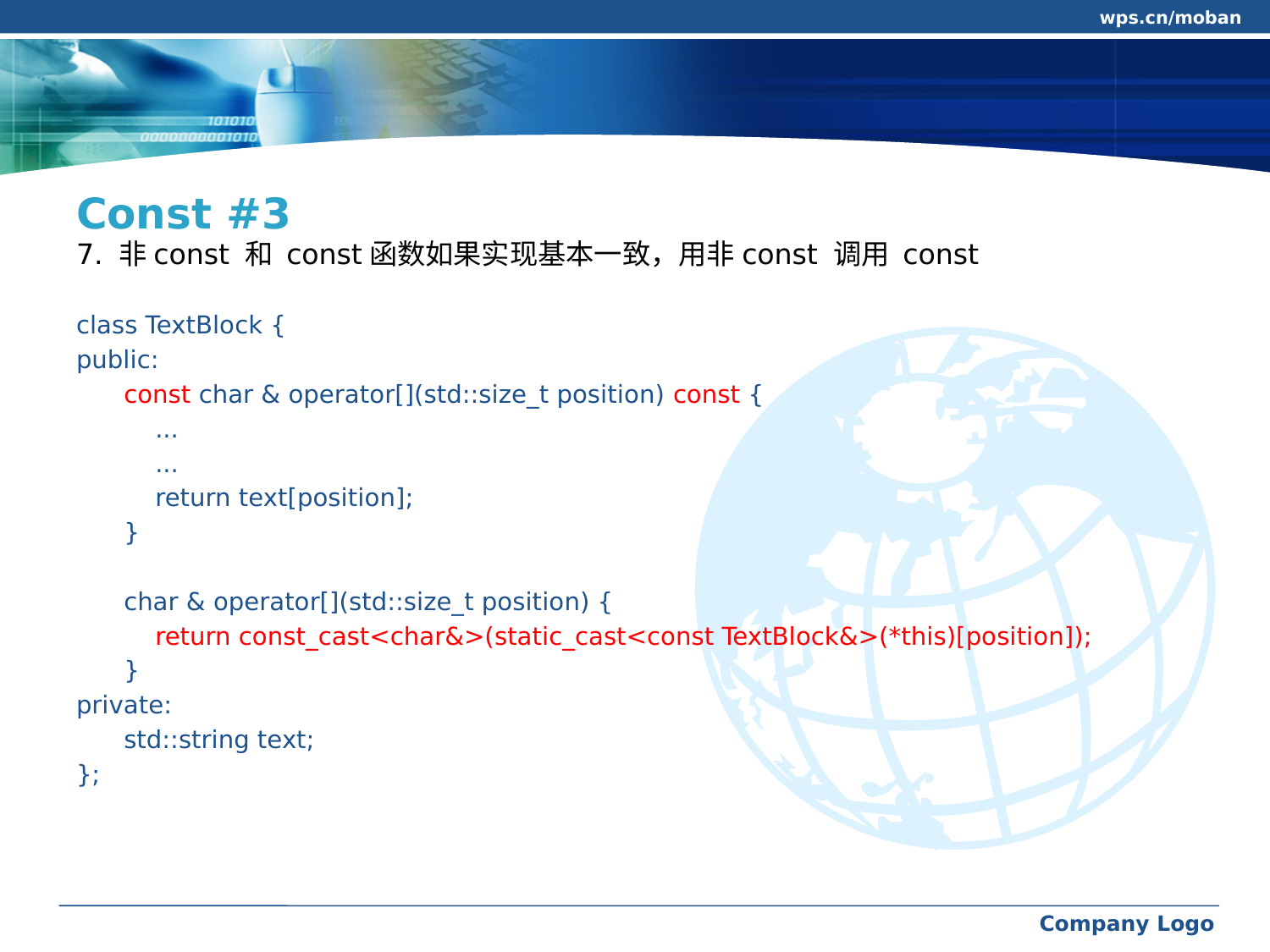

wps.cn/moban

#
Const #3
7. 非const 和 const函数如果实现基本一致，用非const 调用 const

class TextBlock {
public:
	const char & operator[](std::size_t position) const {
	    ...
	    ...
	    return text[position];
	}

	char & operator[](std::size_t position) {
	    return const_cast<char&>(static_cast<const TextBlock&>(*this)[position]);
	}
private:
	std::string text;
};

Company Logo